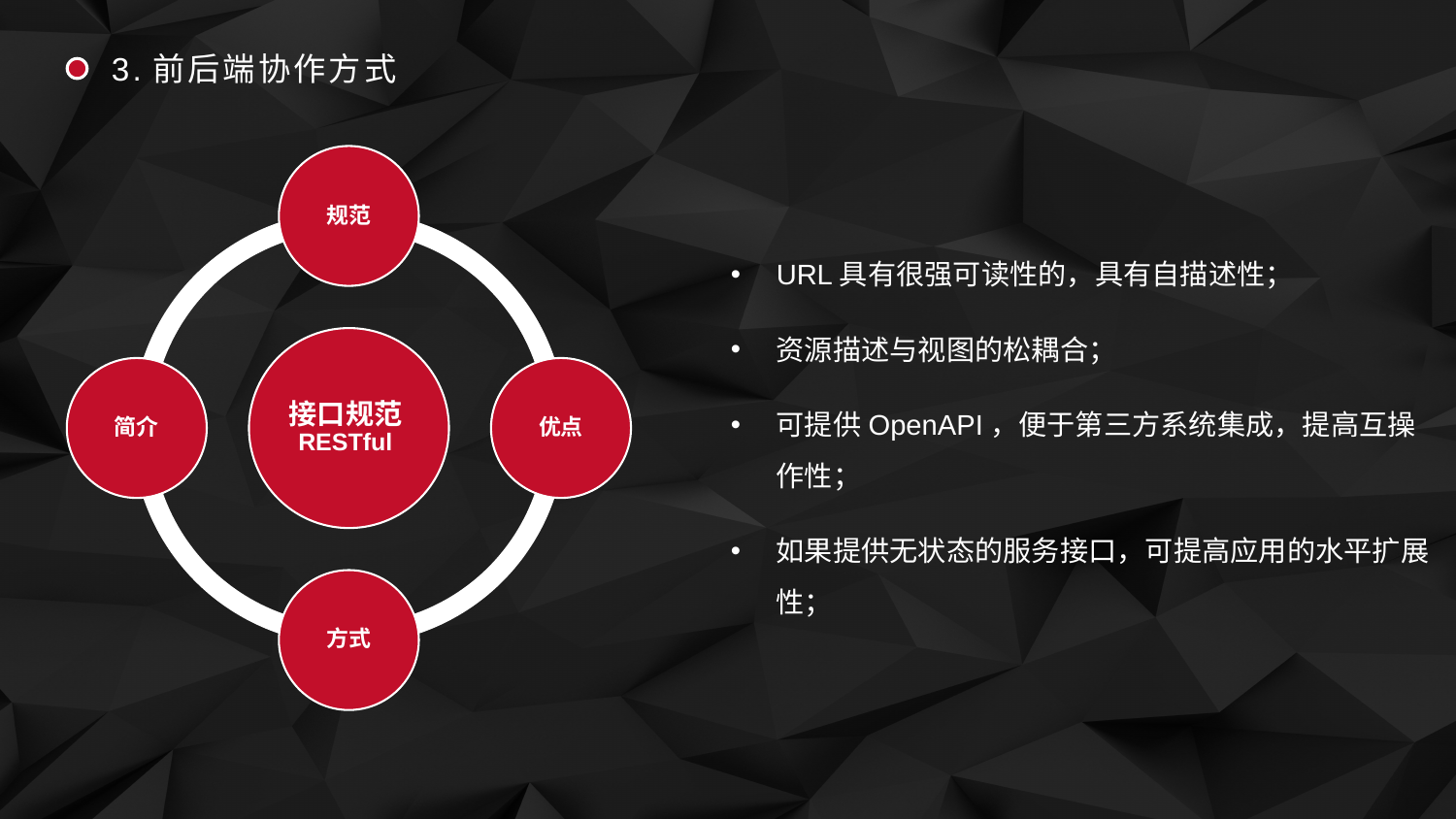

3.前后端协作方式

接口规范RESTful
规范
优点
方式
简介
URL具有很强可读性的，具有自描述性；
资源描述与视图的松耦合；
可提供OpenAPI，便于第三方系统集成，提高互操作性；
如果提供无状态的服务接口，可提高应用的水平扩展性；